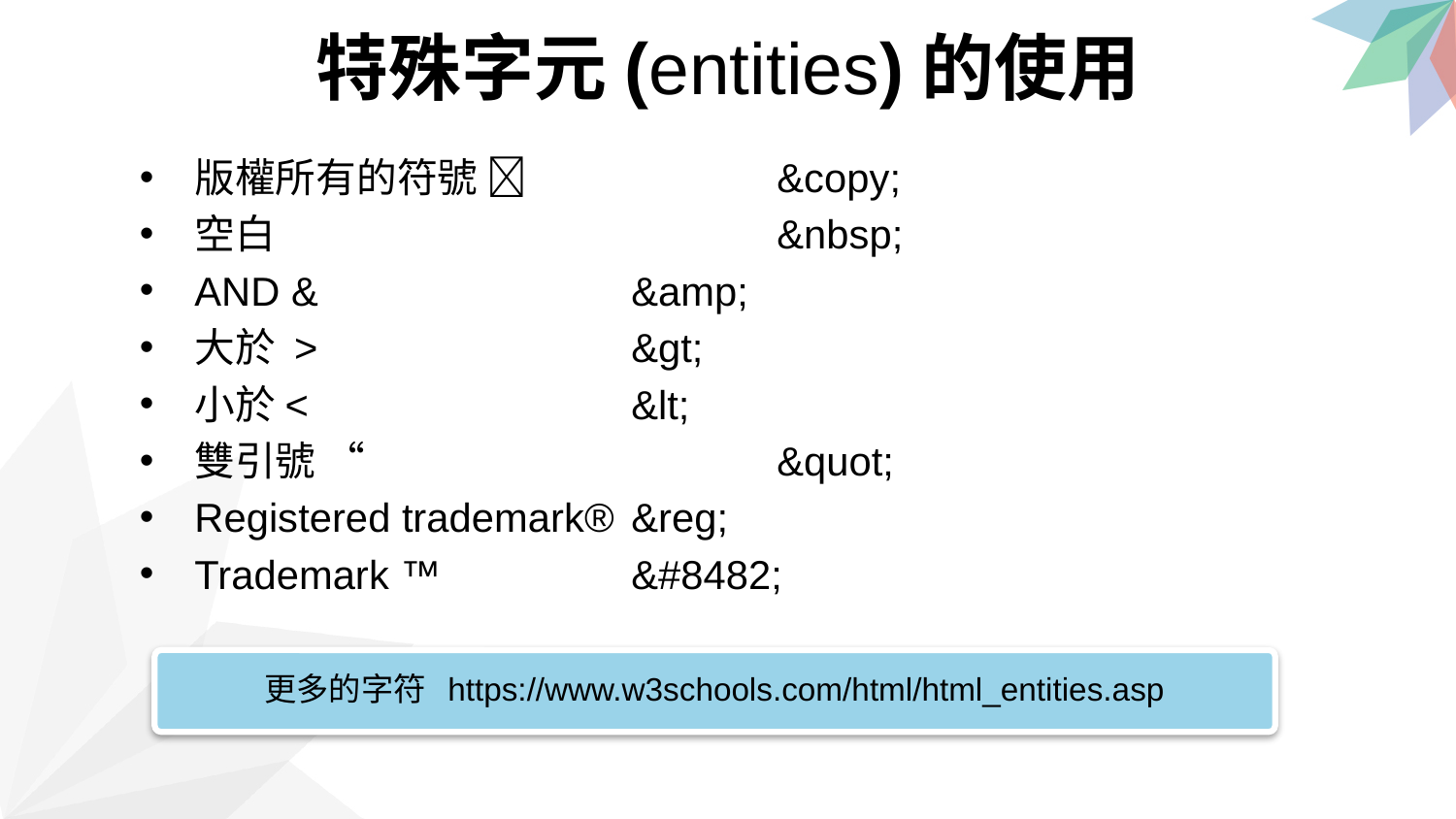

特殊字元(entities)的使用
版權所有的符號 ©		&copy;
空白				&nbsp;
AND &			&amp;
大於 >			&gt;
小於< 			&lt;
雙引號 “			&quot;
Registered trademark®	&reg;
Trademark ™ 		&#8482;

更多的字符  https://www.w3schools.com/html/html_entities.asp